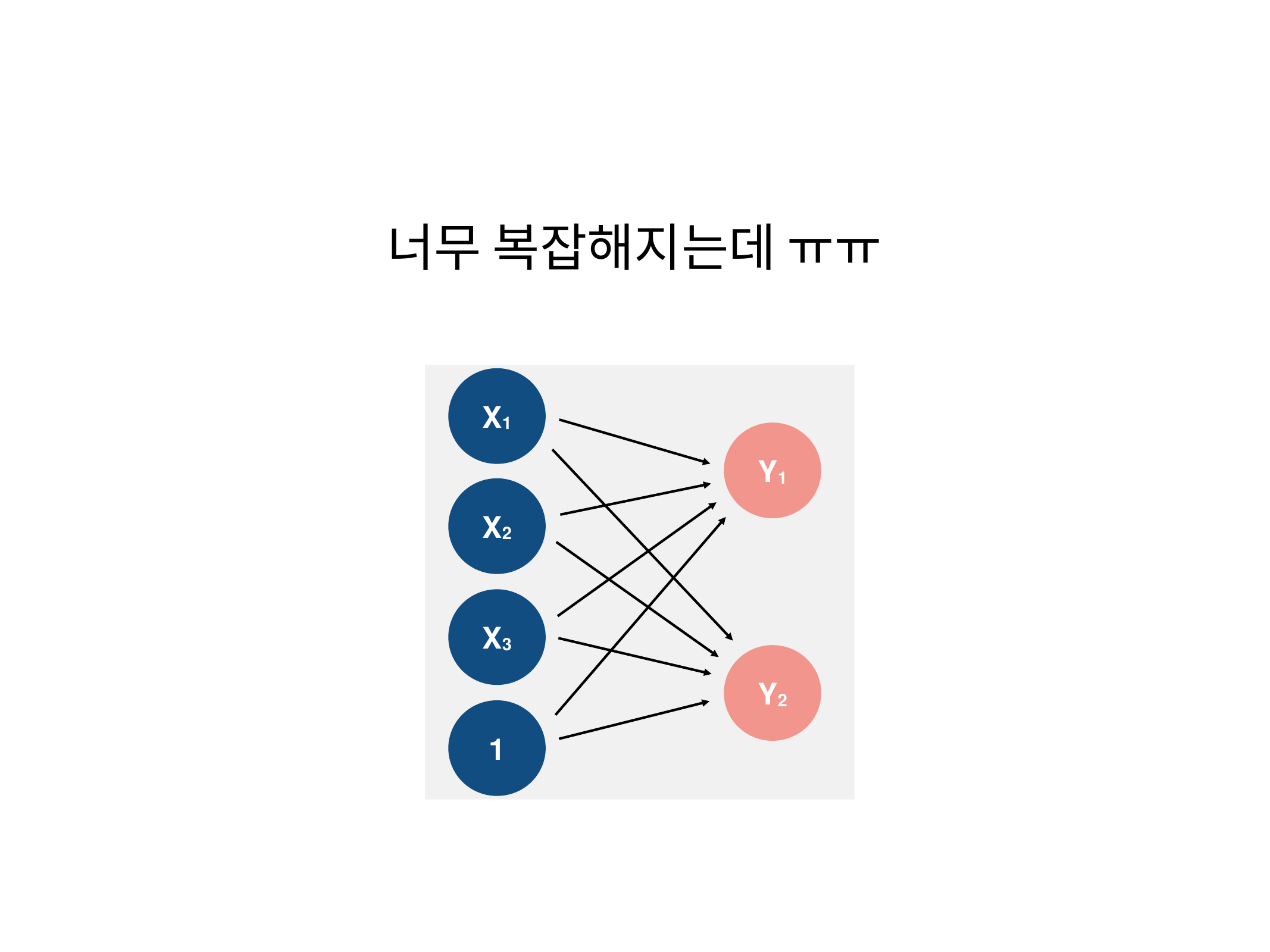

너무 복잡해지는데 ㅠㅠ

X1

Y1

X2

X3

Y2

1